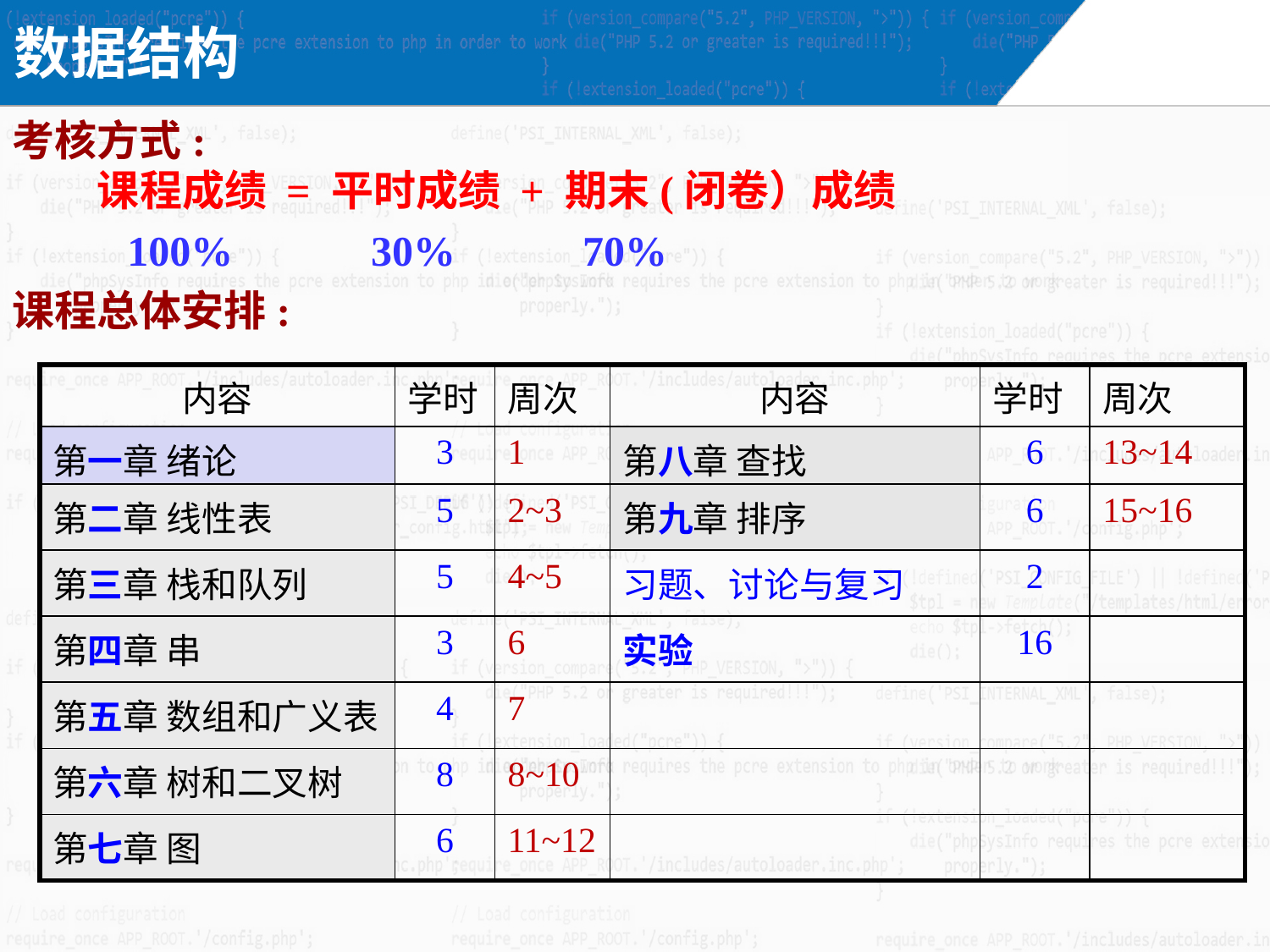

数据结构
考核方式:
课程成绩 = 平时成绩 + 期末(闭卷）成绩
100%             30%            70%
课程总体安排:
| 内容 | 学时 | 周次 | 内容 | 学时 | 周次 |
| --- | --- | --- | --- | --- | --- |
| 第一章 绪论 | 3 | 1 | 第八章 查找 | 6 | 13~14 |
| 第二章 线性表 | 5 | 2~3 | 第九章 排序 | 6 | 15~16 |
| 第三章 栈和队列 | 5 | 4~5 | 习题、讨论与复习 | 2 |  |
| 第四章 串 | 3 | 6 | 实验 | 16 |  |
| 第五章 数组和广义表 | 4 | 7 |  |  |  |
| 第六章 树和二叉树 | 8 | 8~10 |  |  |  |
| 第七章 图 | 6 | 11~12 |  |  |  |